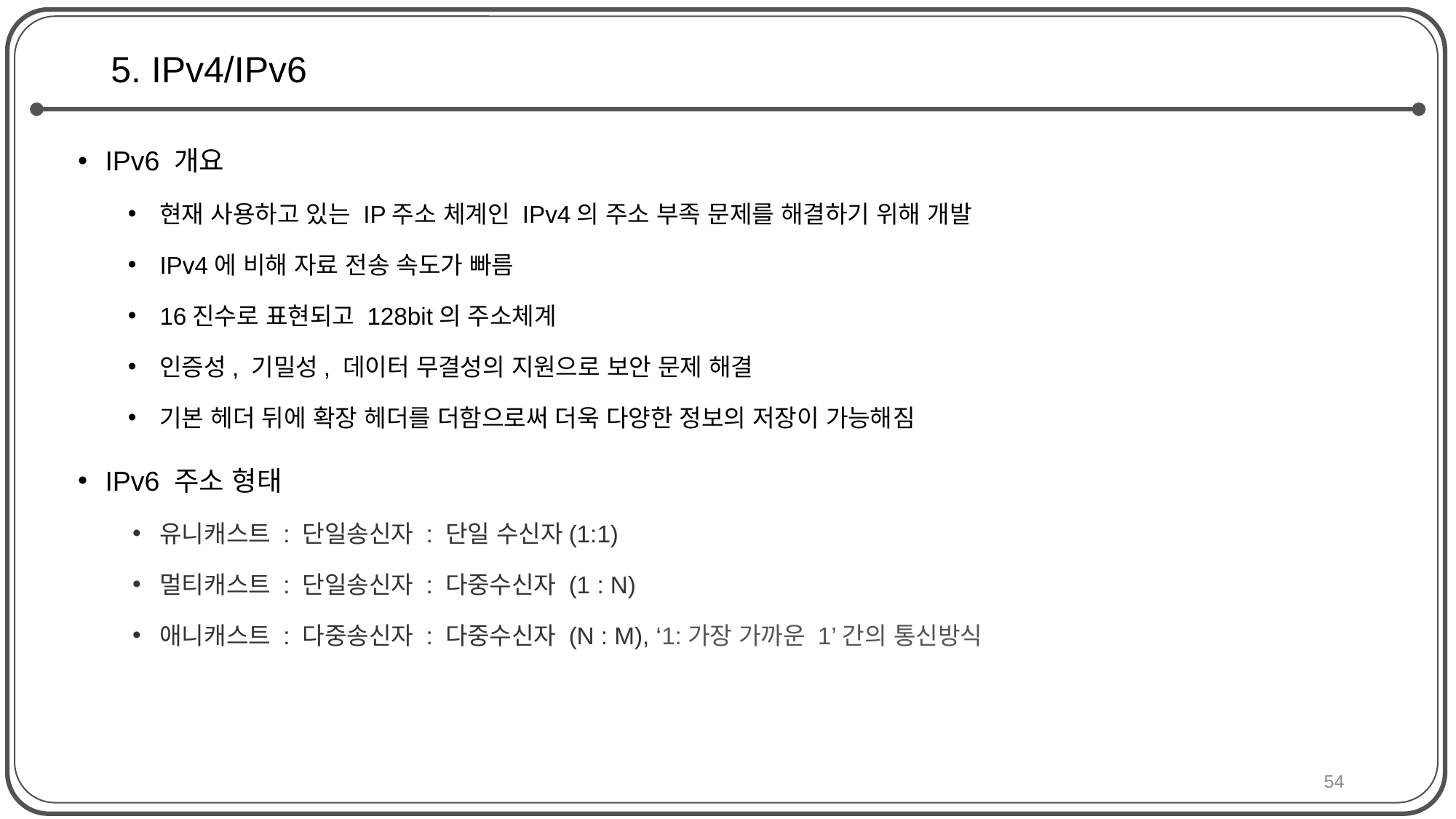

# 5. IPv4/IPv6
IPv6 개요
현재 사용하고 있는 IP주소 체계인 IPv4의 주소 부족 문제를 해결하기 위해 개발
IPv4에 비해 자료 전송 속도가 빠름
16진수로 표현되고 128bit의 주소체계
인증성, 기밀성, 데이터 무결성의 지원으로 보안 문제 해결
기본 헤더 뒤에 확장 헤더를 더함으로써 더욱 다양한 정보의 저장이 가능해짐
IPv6 주소 형태
유니캐스트 : 단일송신자 : 단일 수신자(1:1)
멀티캐스트 : 단일송신자 : 다중수신자 (1 : N)
애니캐스트 : 다중송신자 : 다중수신자 (N : M), ‘1:가장 가까운 1’간의 통신방식

54